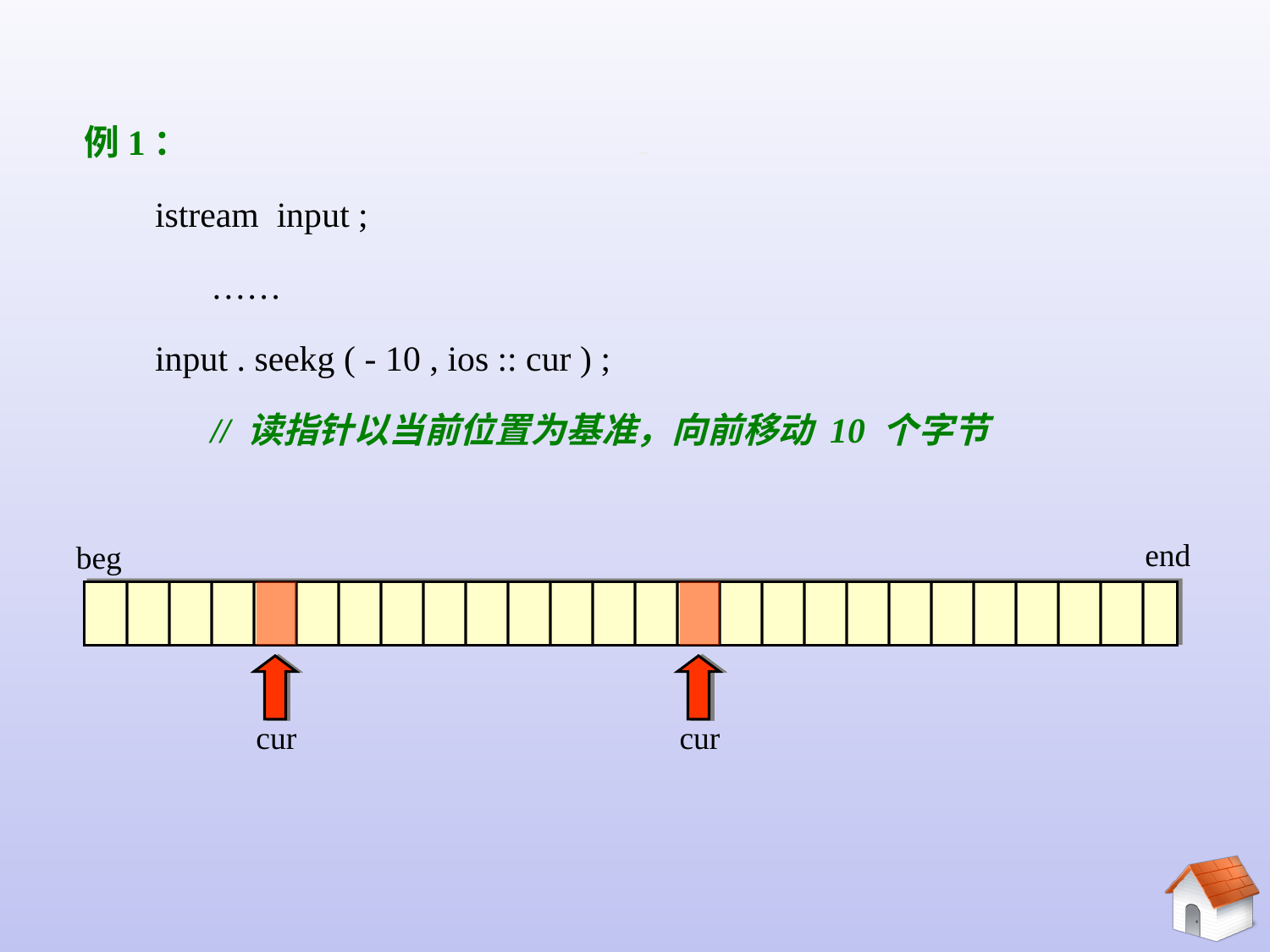

# 10.5.4  二进制文件
例1：
        istream  input ;
	……
        input . seekg ( - 10 , ios :: cur ) ;
	// 读指针以当前位置为基准，向前移动 10 个字节
end
beg

cur

cur